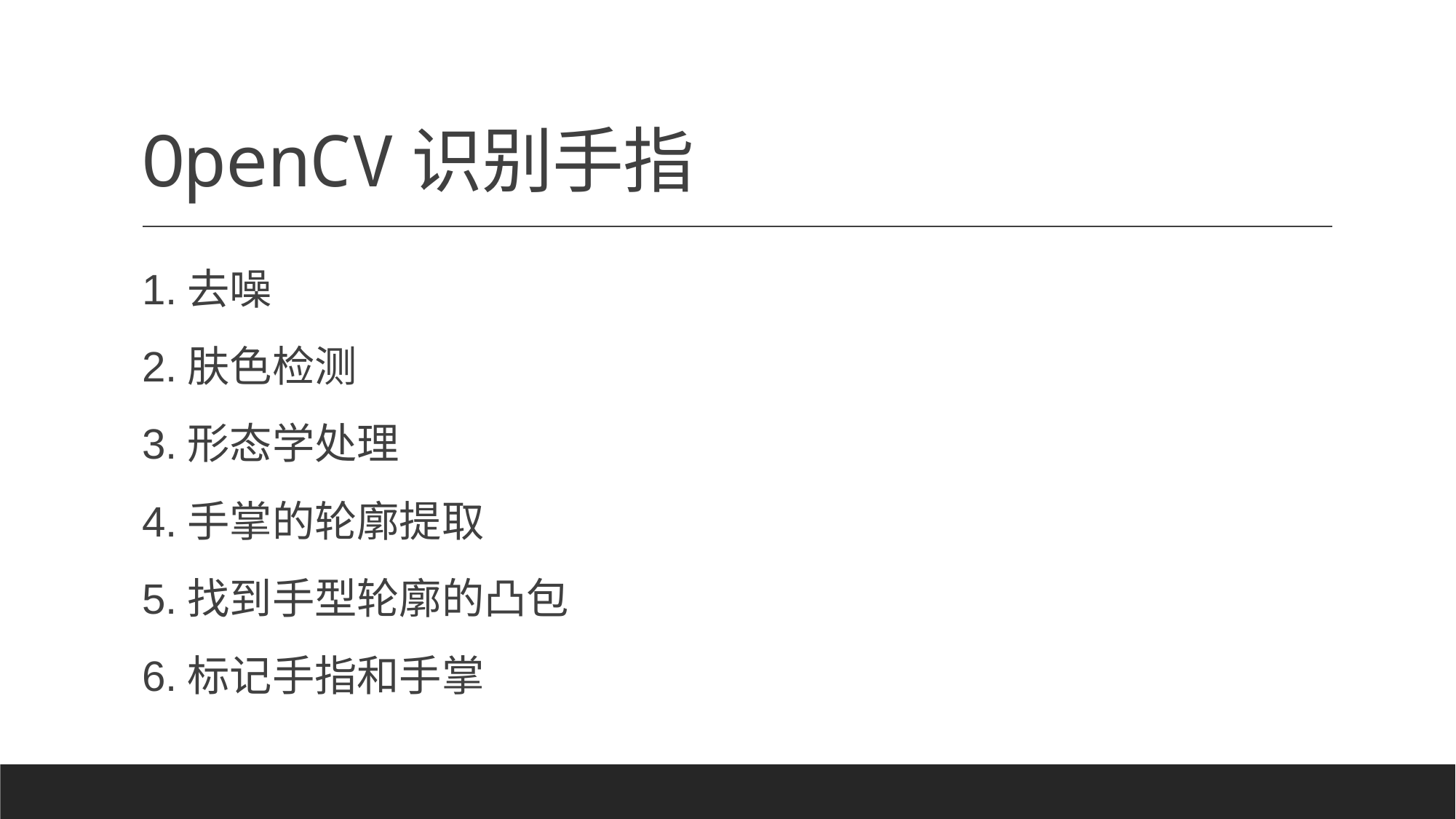

# OpenCV识别手指
1.去噪
2.肤色检测
3.形态学处理
4.手掌的轮廓提取
5.找到手型轮廓的凸包
6.标记手指和手掌